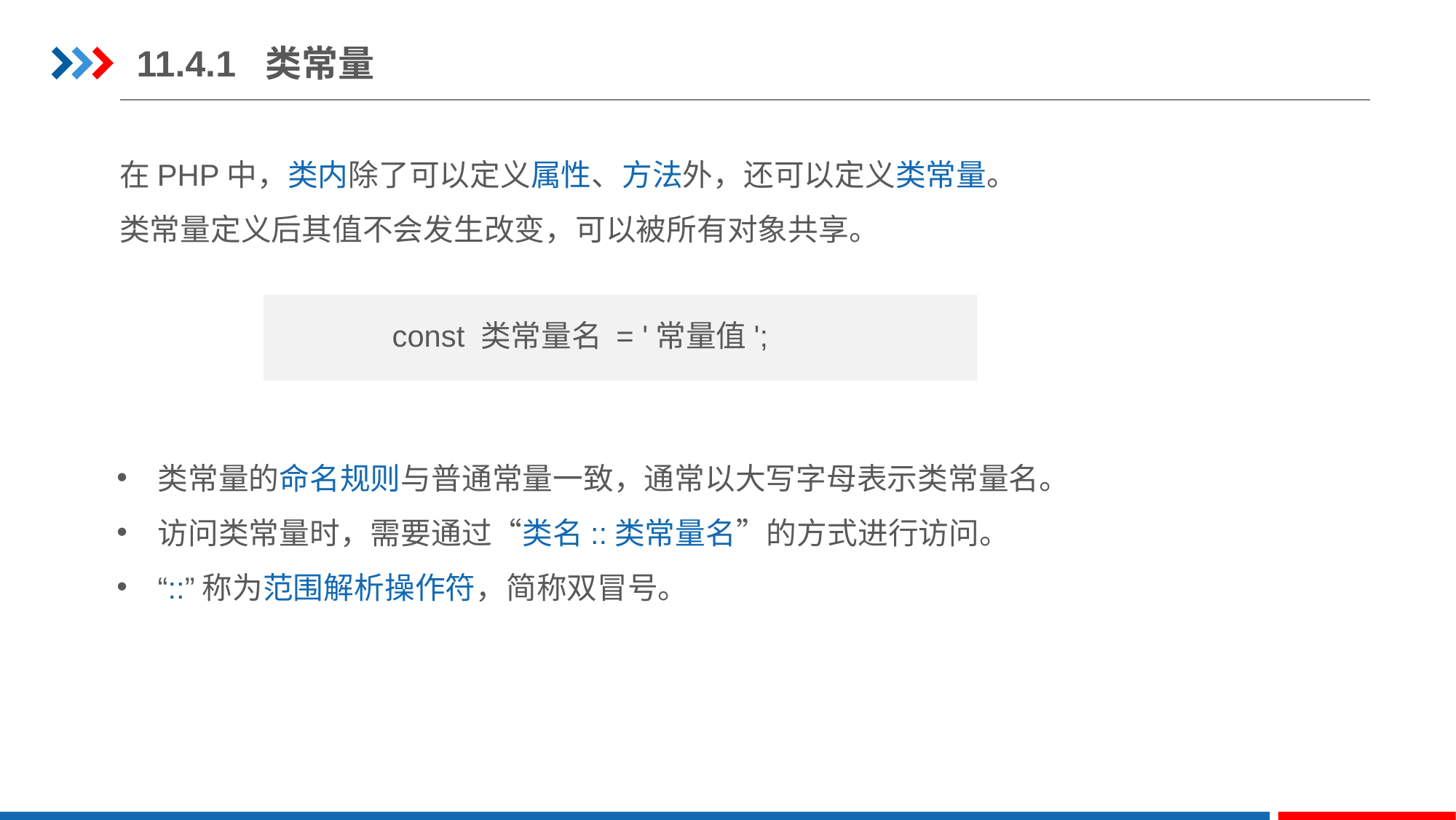

11.4.1  类常量
在PHP中，类内除了可以定义属性、方法外，还可以定义类常量。
类常量定义后其值不会发生改变，可以被所有对象共享。

const 类常量名 = '常量值';
类常量的命名规则与普通常量一致，通常以大写字母表示类常量名。
访问类常量时，需要通过“类名::类常量名”的方式进行访问。
“::”称为范围解析操作符，简称双冒号。